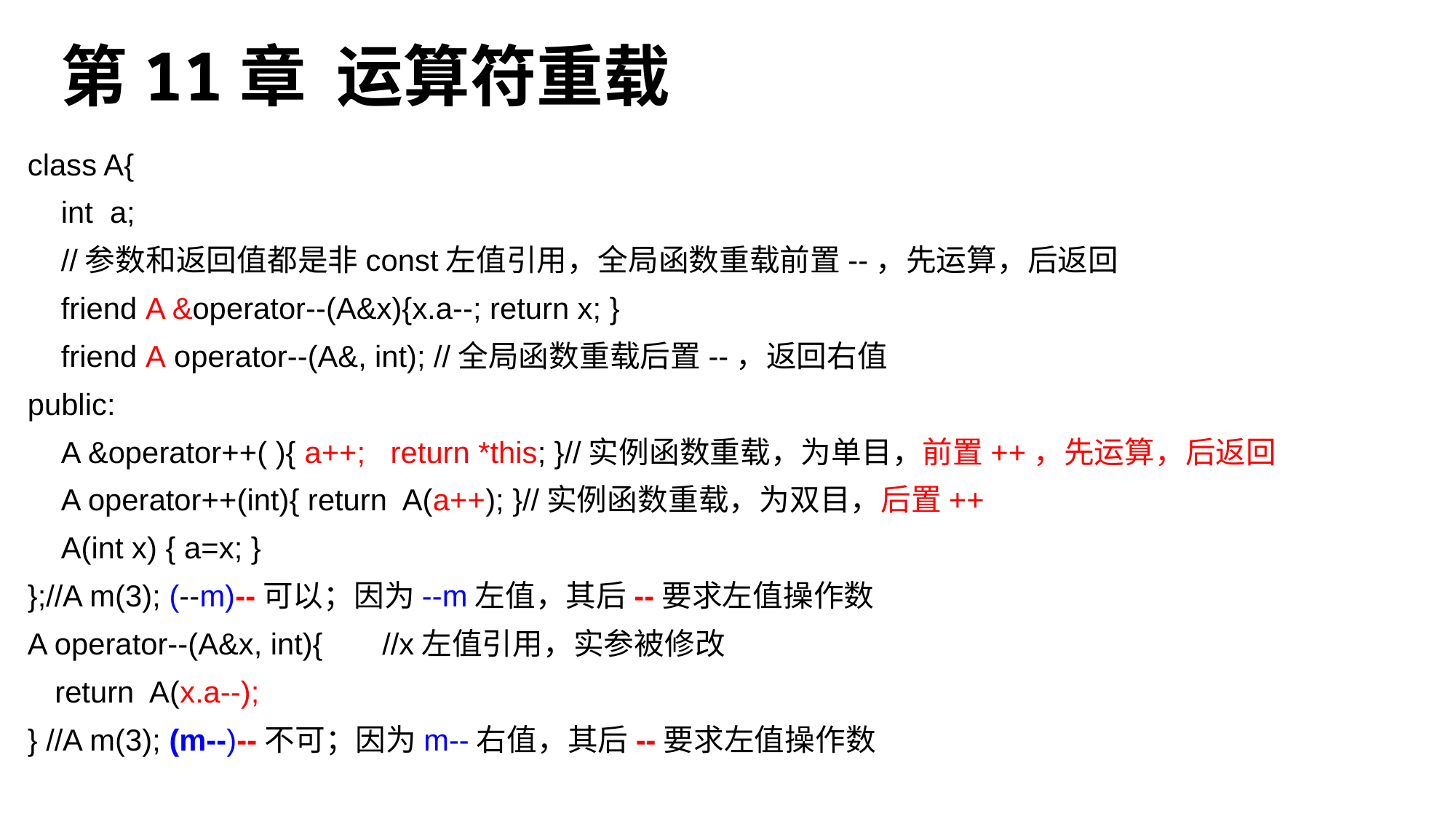

# 第11章  运算符重载
class A{
    int  a;
    //参数和返回值都是非const左值引用，全局函数重载前置--，先运算，后返回
    friend A &operator--(A&x){x.a--; return x; }
    friend A operator--(A&, int); //全局函数重载后置--，返回右值
public:
    A &operator++( ){ a++;   return *this; }//实例函数重载，为单目，前置++，先运算，后返回
    A operator++(int){ return  A(a++); }//实例函数重载，为双目，后置++
    A(int x) { a=x; }
};//A m(3); (--m)--可以；因为--m左值，其后--要求左值操作数
A operator--(A&x, int){	//x左值引用，实参被修改
	return  A(x.a--);
} //A m(3); (m--)--不可；因为m--右值，其后--要求左值操作数